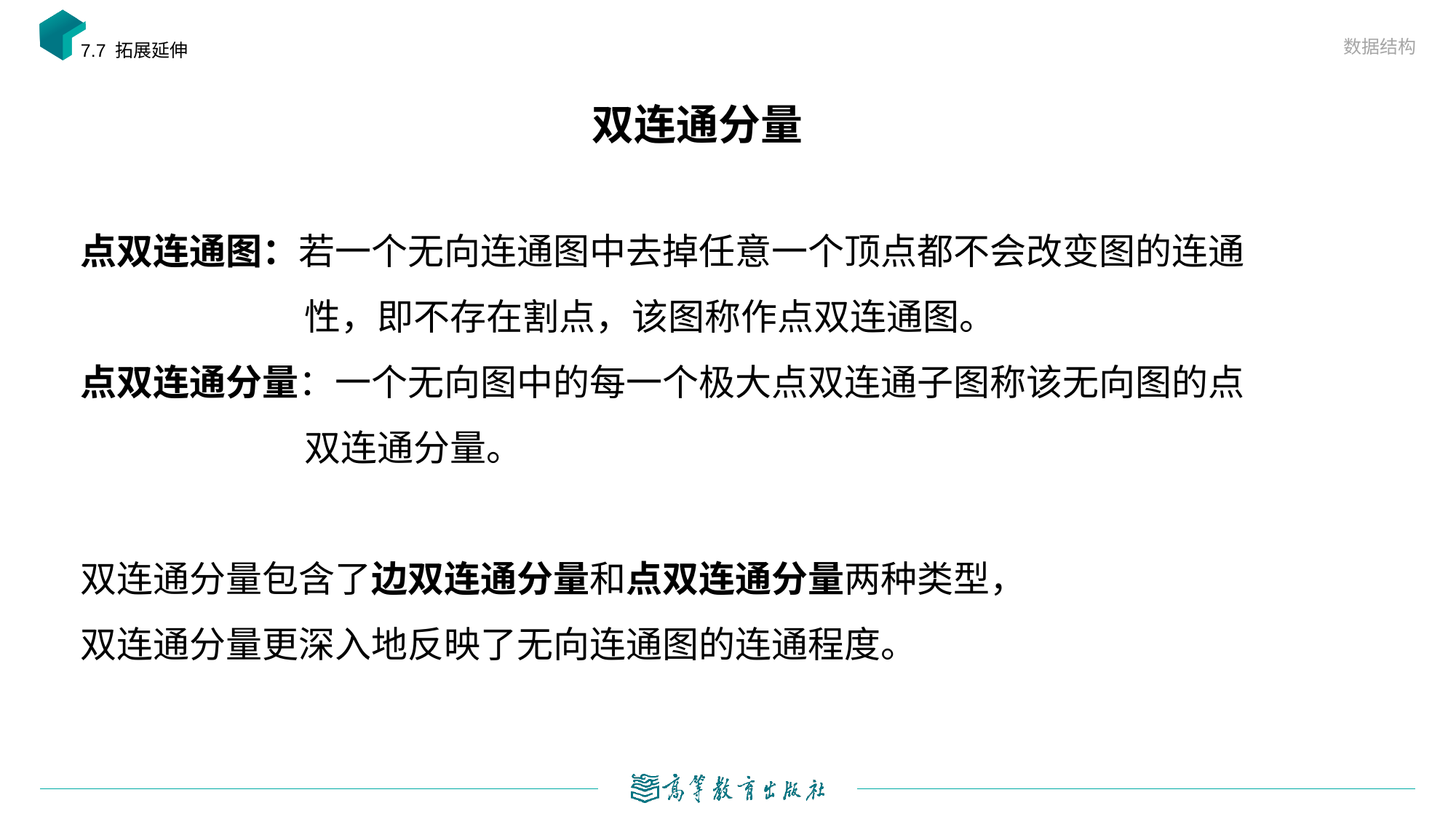

数据结构
7.7 拓展延伸

# 双连通分量
点双连通图：若一个无向连通图中去掉任意一个顶点都不会改变图的连通性，即不存在割点，该图称作点双连通图。
点双连通分量：一个无向图中的每一个极大点双连通子图称该无向图的点双连通分量。

双连通分量包含了边双连通分量和点双连通分量两种类型，
双连通分量更深入地反映了无向连通图的连通程度。